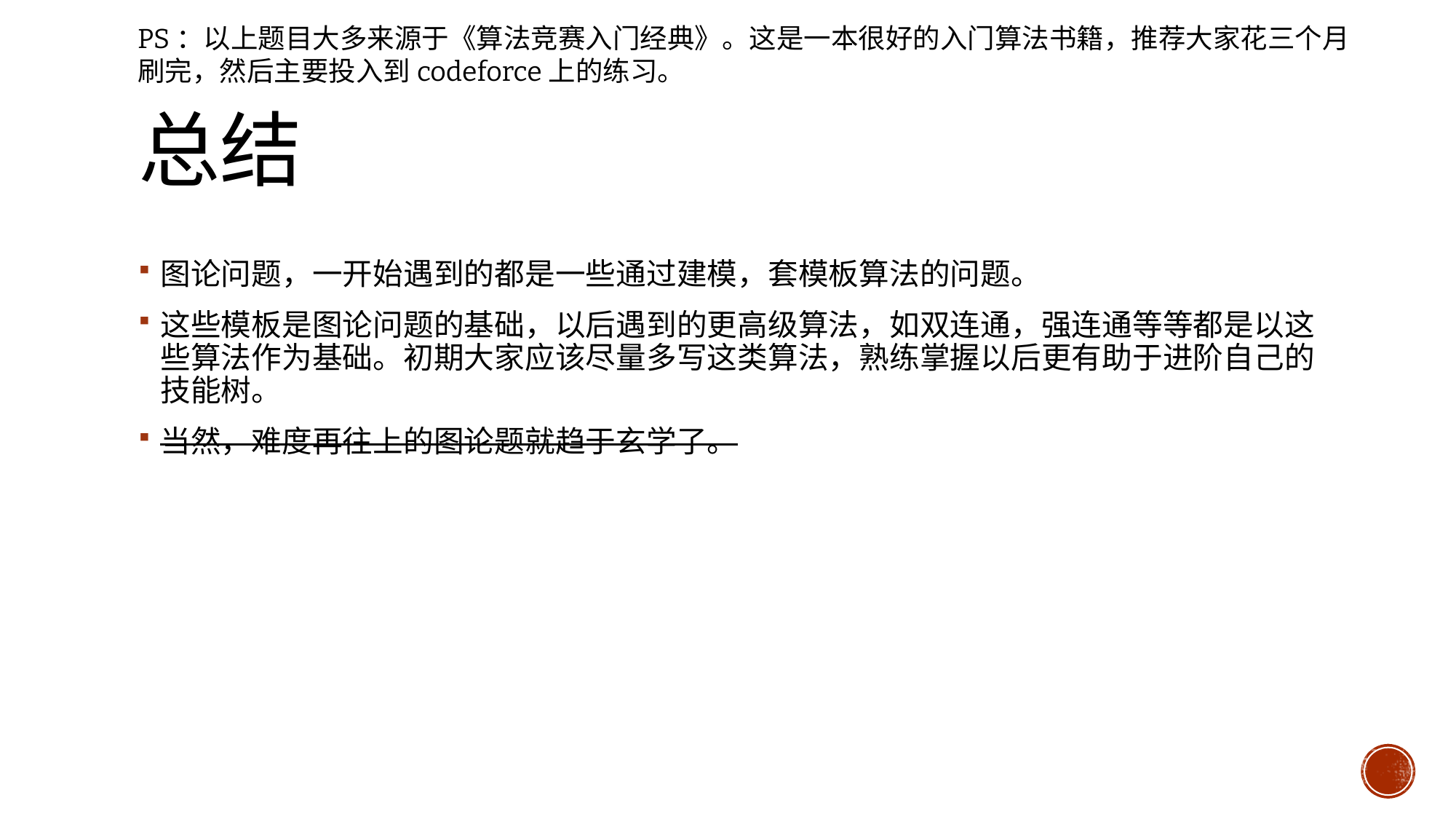

PS：以上题目大多来源于《算法竞赛入门经典》。这是一本很好的入门算法书籍，推荐大家花三个月刷完，然后主要投入到codeforce上的练习。
# 总结
图论问题，一开始遇到的都是一些通过建模，套模板算法的问题。
这些模板是图论问题的基础，以后遇到的更高级算法，如双连通，强连通等等都是以这些算法作为基础。初期大家应该尽量多写这类算法，熟练掌握以后更有助于进阶自己的技能树。
当然，难度再往上的图论题就趋于玄学了。